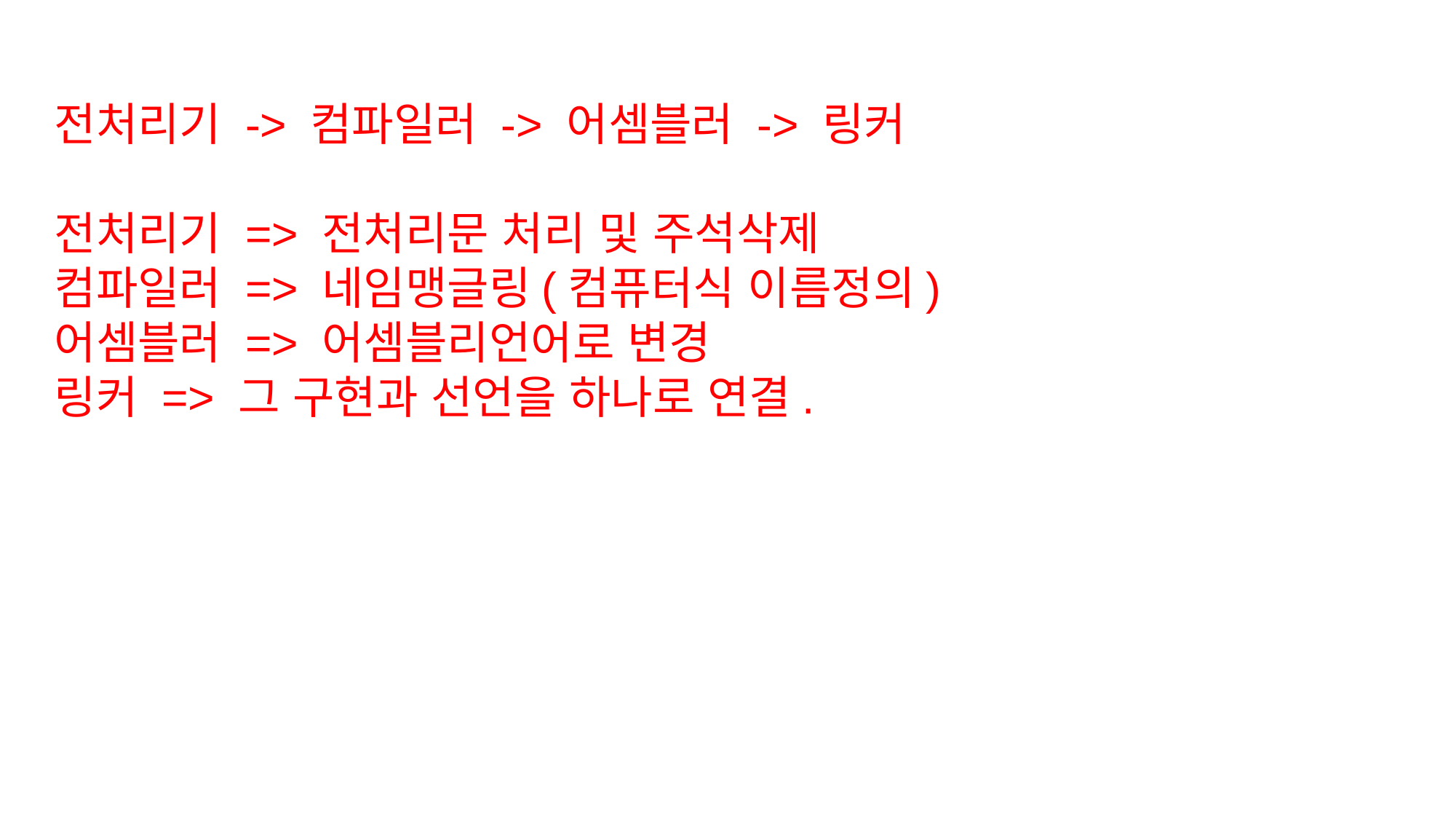

전처리기 -> 컴파일러 -> 어셈블러 -> 링커

전처리기 => 전처리문 처리 및 주석삭제
컴파일러 => 네임맹글링(컴퓨터식 이름정의)
어셈블러 => 어셈블리언어로 변경
링커 => 그 구현과 선언을 하나로 연결.